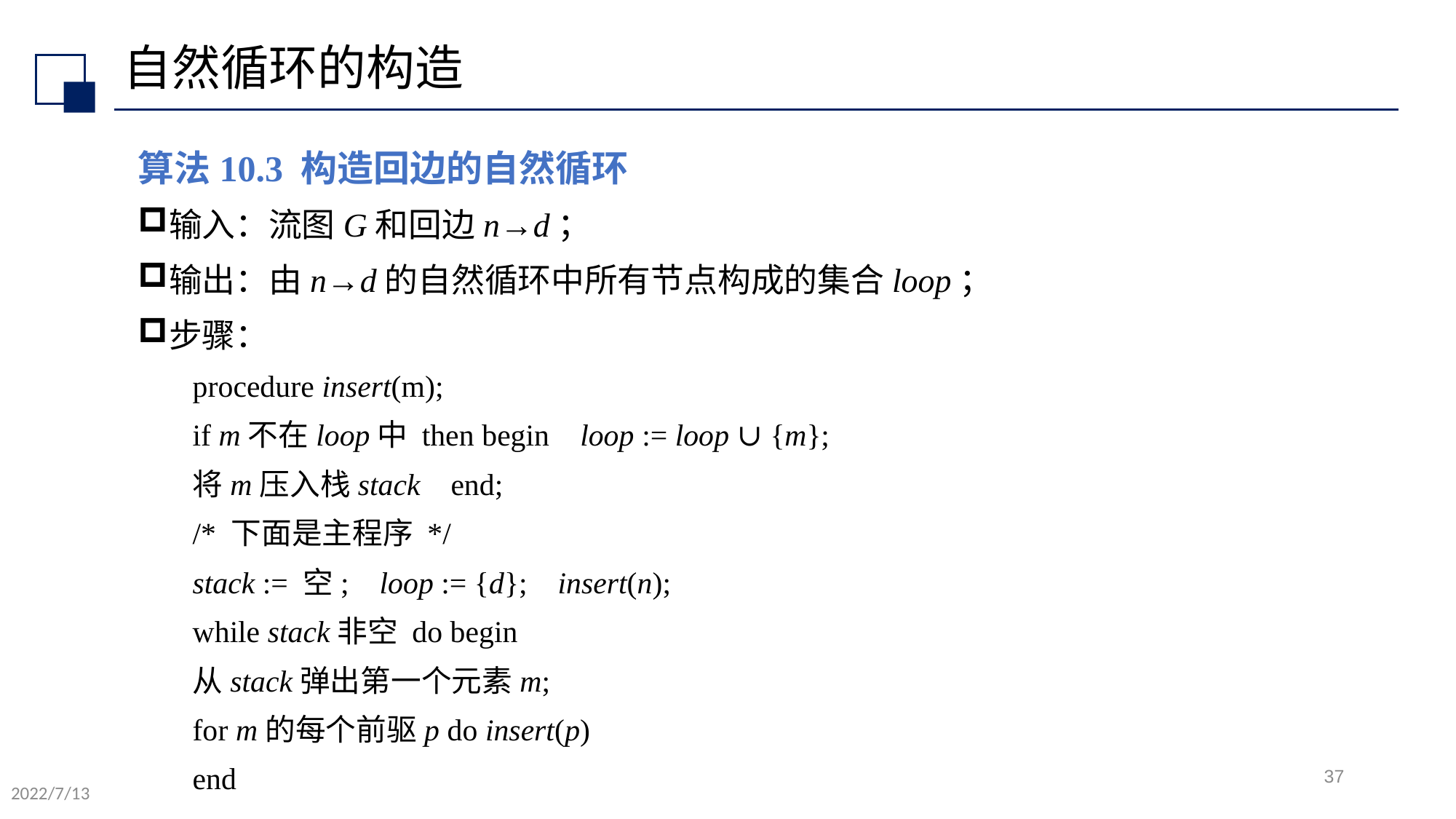

# 自然循环的构造
算法10.3 构造回边的自然循环
输入：流图G和回边n→d；
输出：由n→d的自然循环中所有节点构成的集合loop；
步骤：
procedure insert(m);
if m不在loop中 then begin    loop := loop ∪ {m};
将m压入栈stack    end;
/* 下面是主程序 */
stack := 空;    loop := {d};    insert(n);
while stack非空 do begin
从stack弹出第一个元素m;
for m的每个前驱p do insert(p)
end

37
2022/7/13